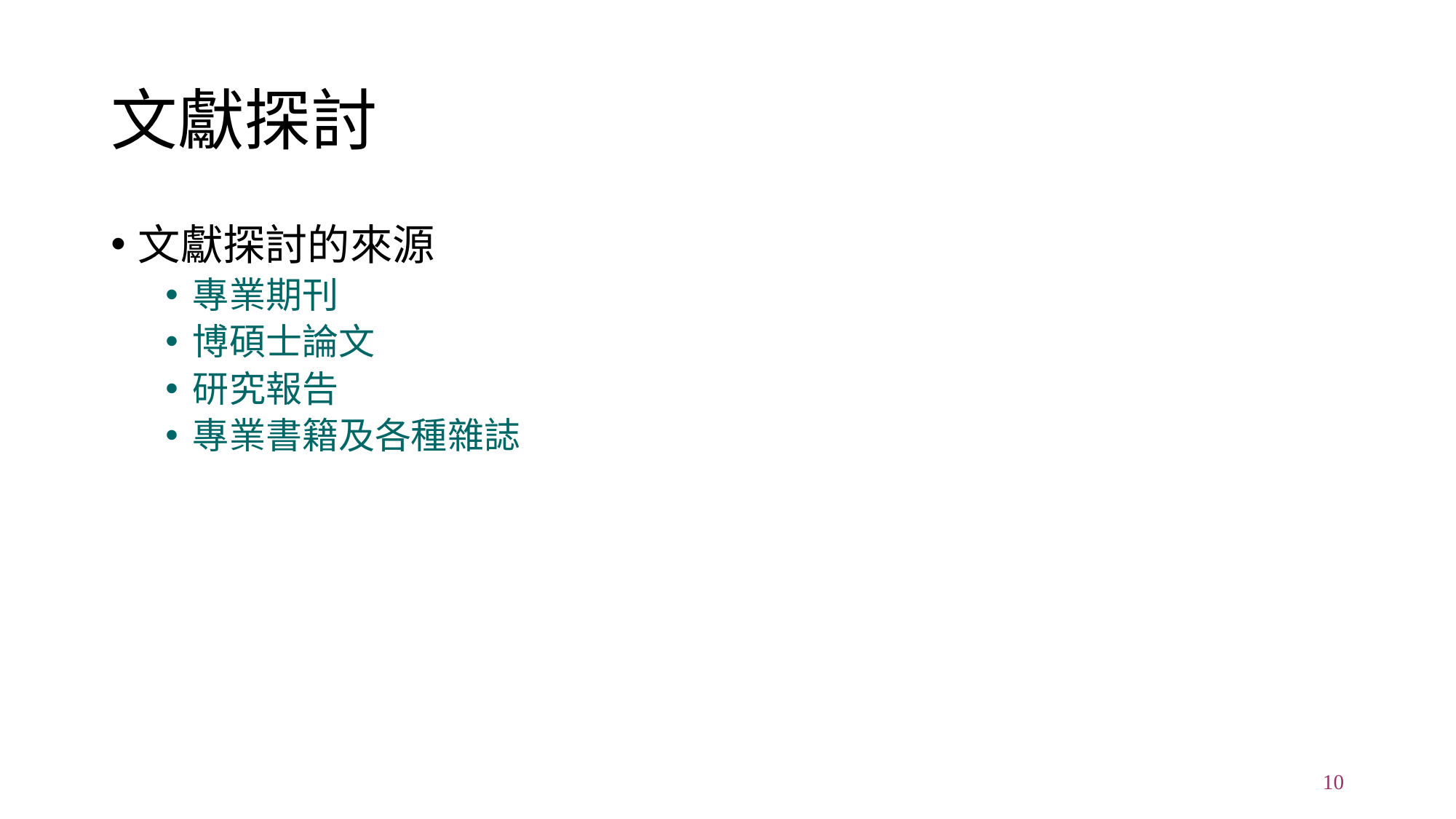

# 文獻探討
文獻探討的來源
專業期刊
博碩士論文
研究報告
專業書籍及各種雜誌
10